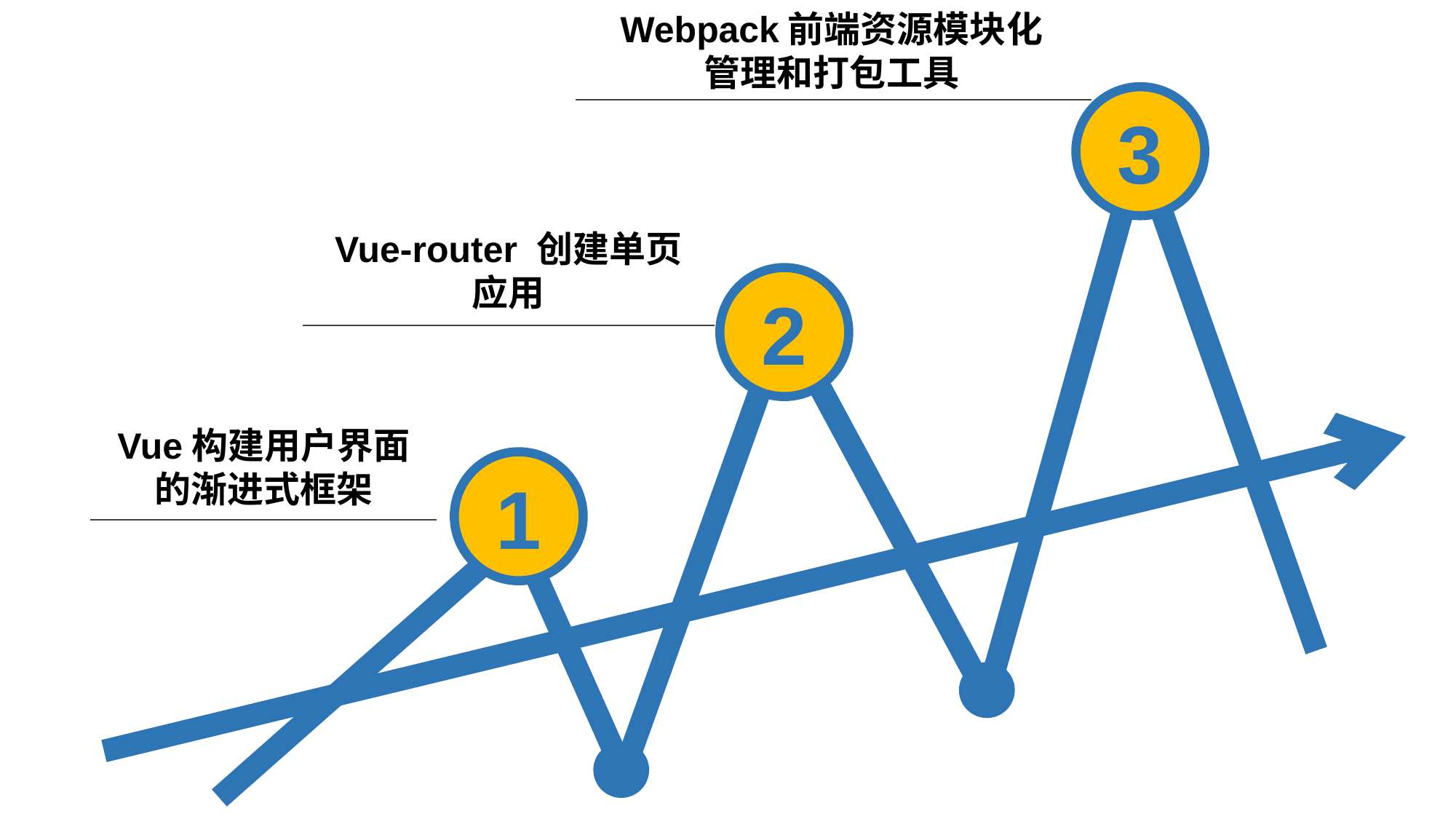

Webpack前端资源模块化管理和打包工具

3

Vue-router 创建单页应用

2
Vue构建用户界面的渐进式框架

1